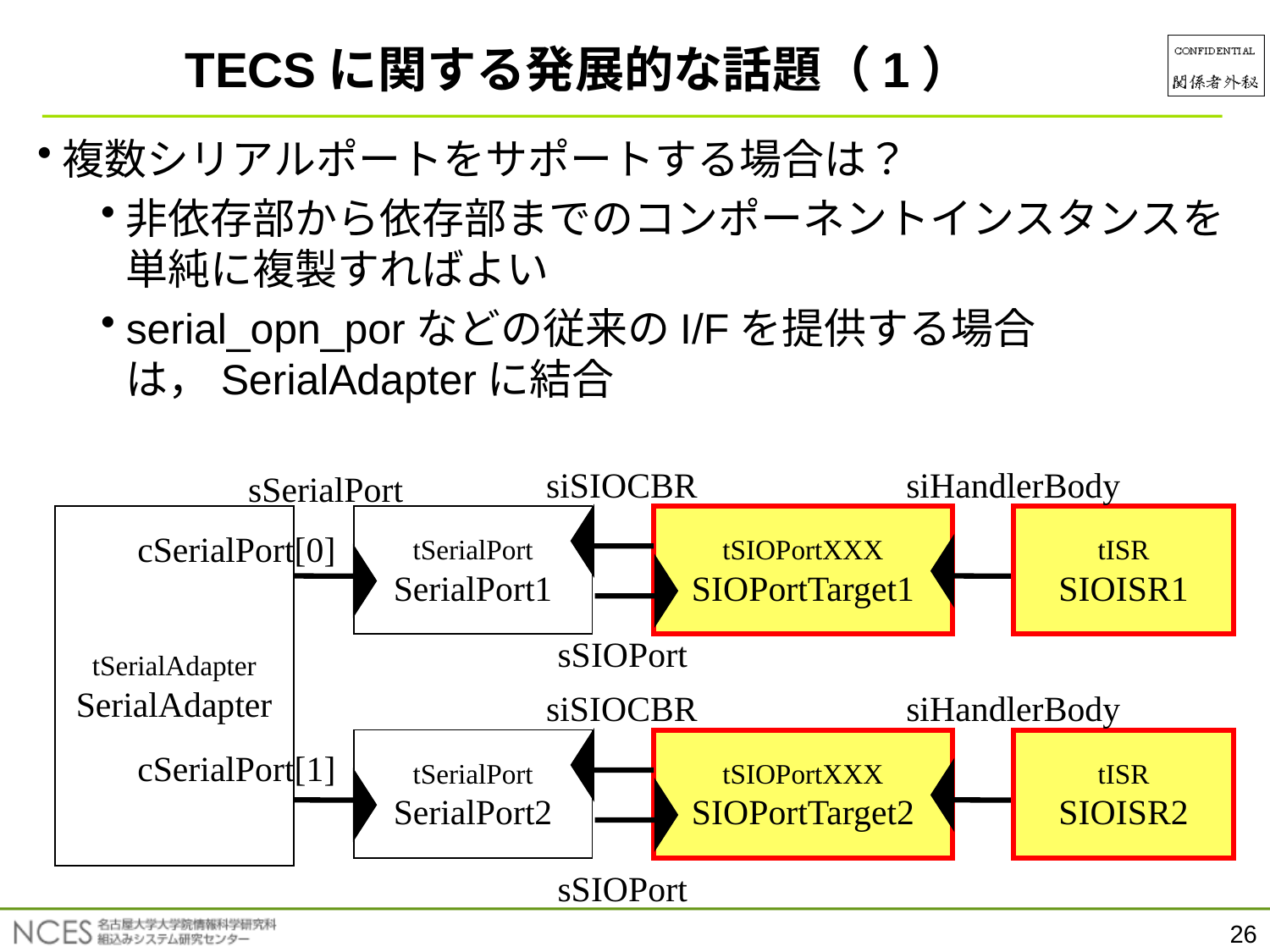

TECSに関する発展的な話題（1）
複数シリアルポートをサポートする場合は？
非依存部から依存部までのコンポーネントインスタンスを単純に複製すればよい
serial_opn_porなどの従来のI/Fを提供する場合は，SerialAdapterに結合
siSIOCBR
siHandlerBody
sSerialPort
tSerialAdapter
SerialAdapter
tSerialPort
SerialPort1
tSIOPortXXX
SIOPortTarget1
tISR
SIOISR1
cSerialPort[0]

sSIOPort
siSIOCBR
siHandlerBody
tSerialPort
SerialPort2
tSIOPortXXX
SIOPortTarget2
tISR
SIOISR2
cSerialPort[1]

sSIOPort
26